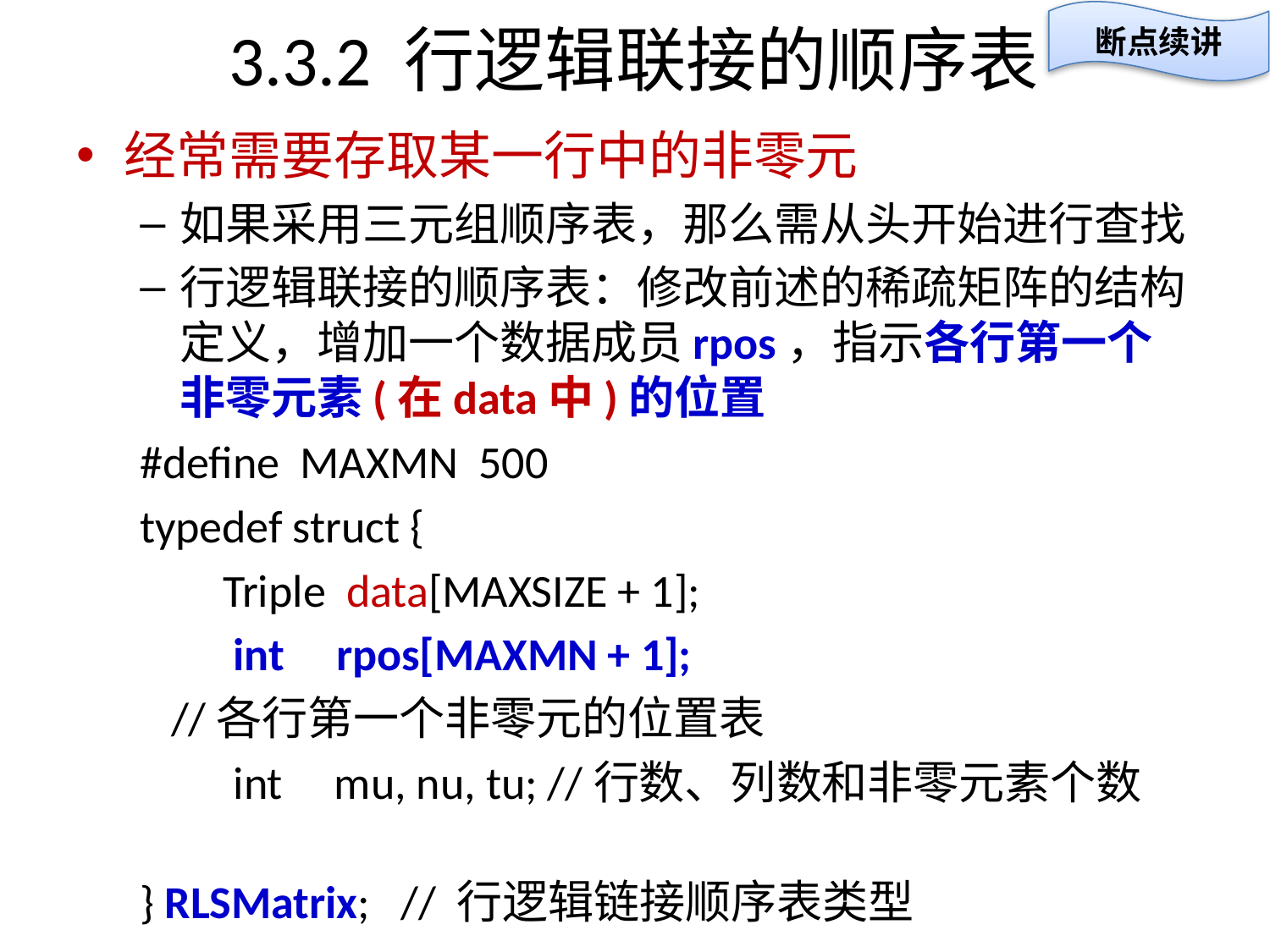

# 3.3.2 行逻辑联接的顺序表
断点续讲
经常需要存取某一行中的非零元
如果采用三元组顺序表，那么需从头开始进行查找
行逻辑联接的顺序表：修改前述的稀疏矩阵的结构定义，增加一个数据成员rpos，指示各行第一个非零元素(在data中)的位置
#define  MAXMN  500
typedef struct {
        Triple  data[MAXSIZE + 1];
         int     rpos[MAXMN + 1];
	   //各行第一个非零元的位置表
         int     mu, nu, tu; //行数、列数和非零元素个数
} RLSMatrix;   // 行逻辑链接顺序表类型